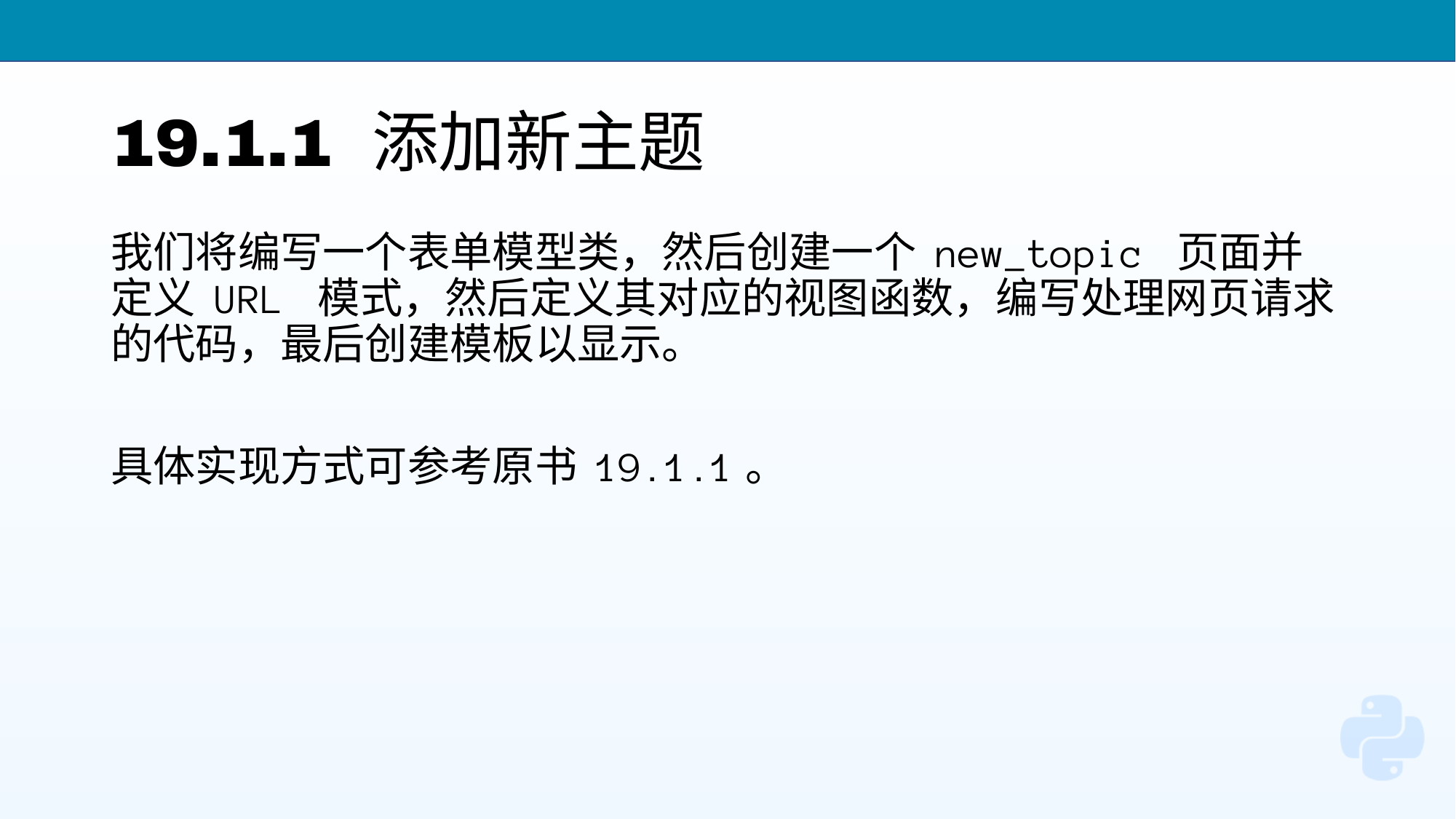

# 19.1.1 添加新主题
我们将编写一个表单模型类，然后创建一个 new_topic 页面并定义 URL 模式，然后定义其对应的视图函数，编写处理网页请求的代码，最后创建模板以显示。

具体实现方式可参考原书 19.1.1。